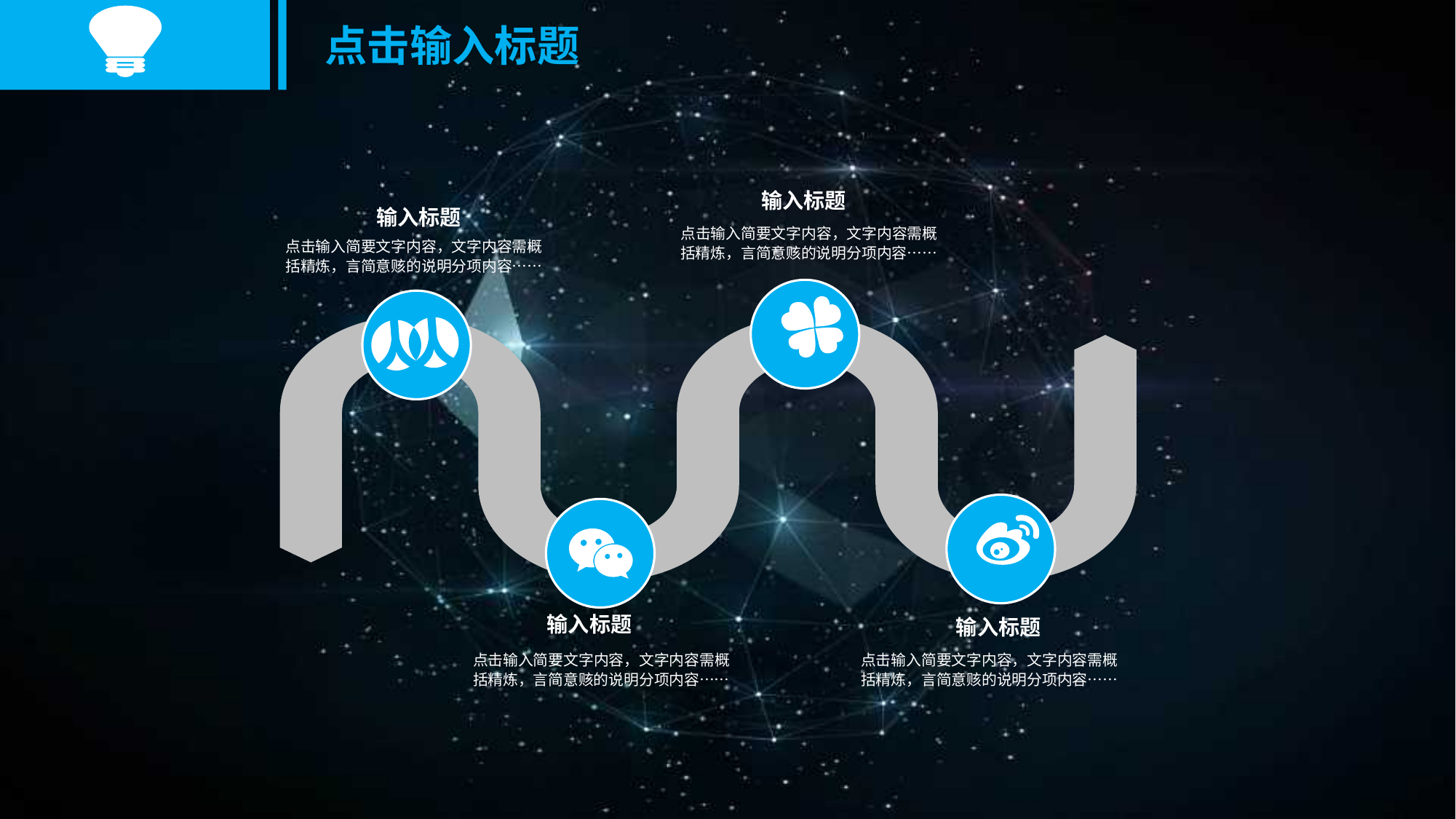

点击输入标题

输入标题
输入标题
  点击输入简要文字内容，文字内容需概括精炼，言简意赅的说明分项内容……
  点击输入简要文字内容，文字内容需概括精炼，言简意赅的说明分项内容……

输入标题
输入标题
  点击输入简要文字内容，文字内容需概括精炼，言简意赅的说明分项内容……
  点击输入简要文字内容，文字内容需概括精炼，言简意赅的说明分项内容……